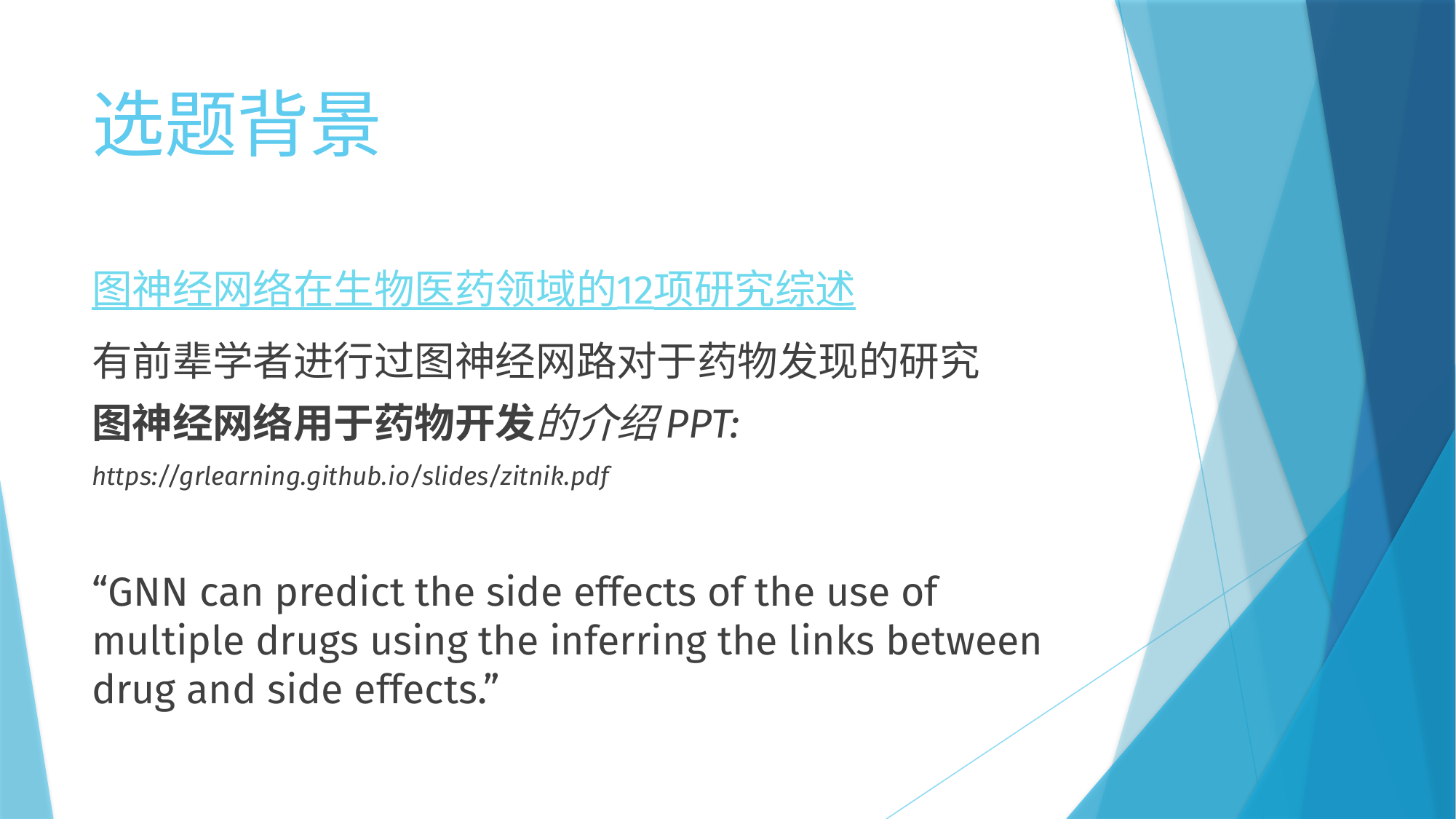

# 选题背景
图神经网络在生物医药领域的12项研究综述
有前辈学者进行过图神经网路对于药物发现的研究
图神经网络用于药物开发的介绍PPT:
https://grlearning.github.io/slides/zitnik.pdf

“GNN can predict the side effects of the use of multiple drugs using the inferring the links between drug and side effects.”